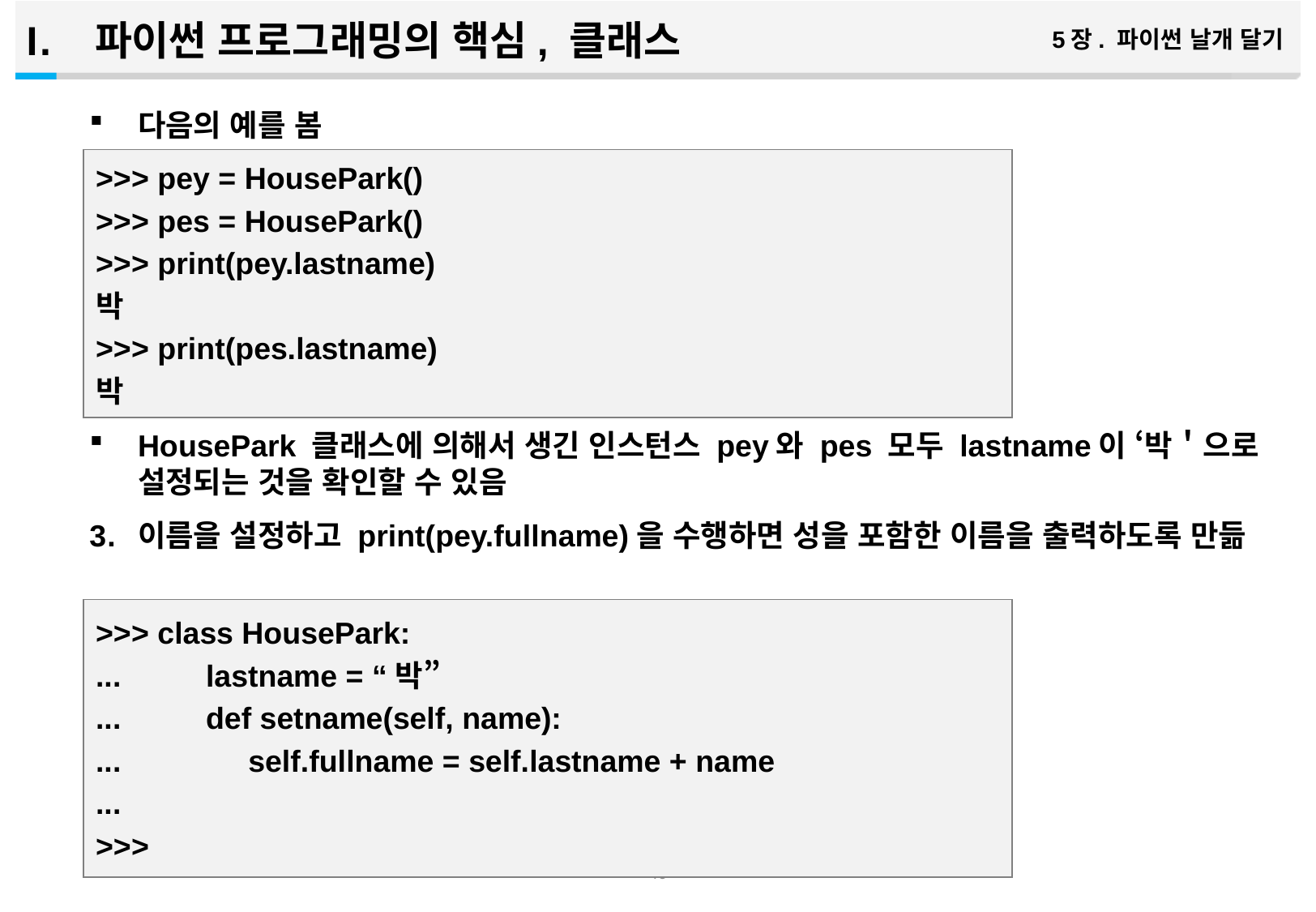

파이썬 프로그래밍의 핵심, 클래스
5장. 파이썬 날개 달기
다음의 예를 봄

HousePark 클래스에 의해서 생긴 인스턴스 pey와 pes 모두 lastname이 ‘박＇으로 설정되는 것을 확인할 수 있음
이름을 설정하고 print(pey.fullname)을 수행하면 성을 포함한 이름을 출력하도록 만듦
>>> pey = HousePark()
>>> pes = HousePark()
>>> print(pey.lastname)
박
>>> print(pes.lastname)
박
>>> class HousePark:
...          lastname = “박”
...          def setname(self, name):
...               self.fullname = self.lastname + name
...
>>>
40